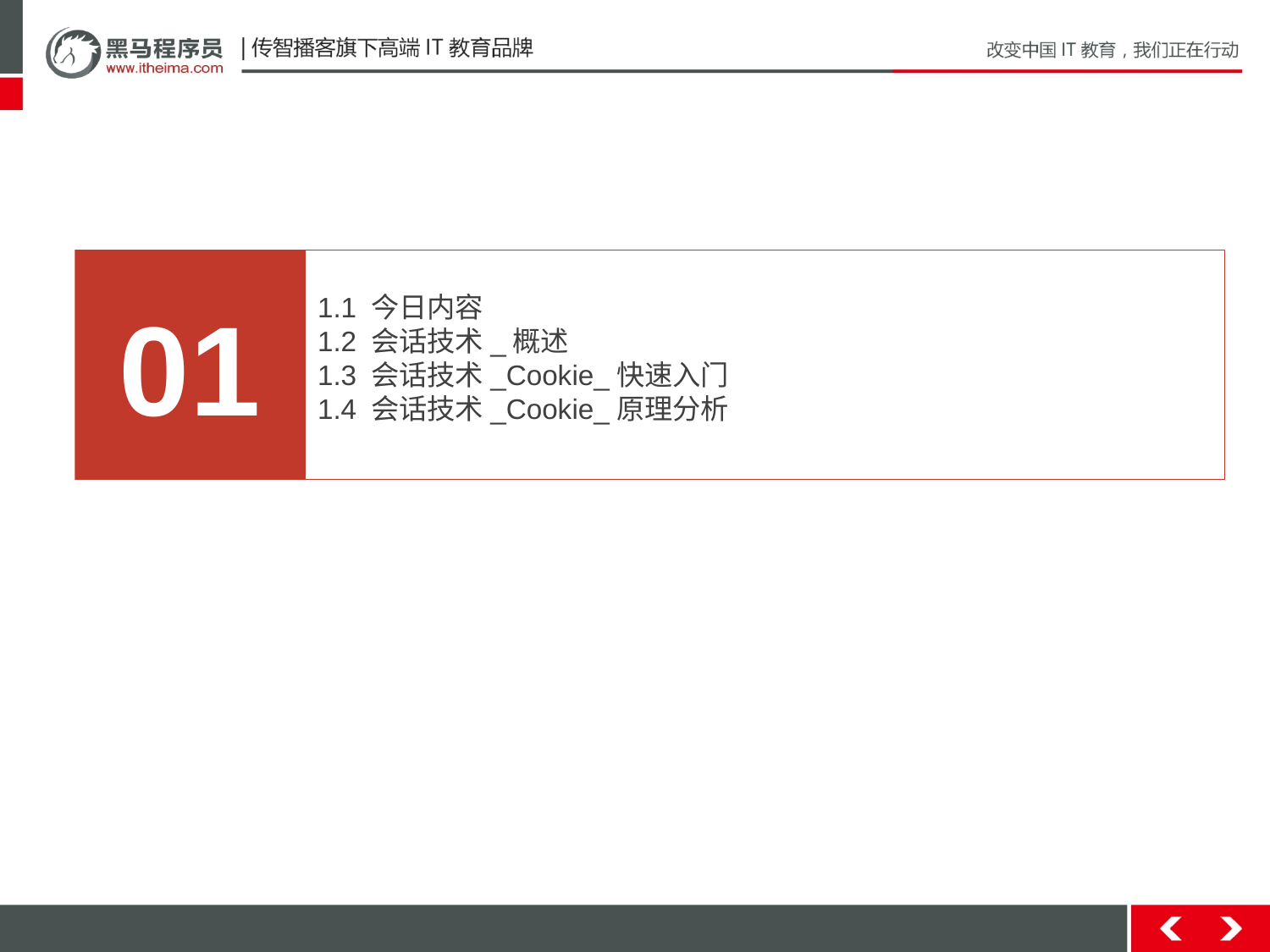

01

1.1 今日内容
1.2 会话技术_概述
1.3 会话技术_Cookie_快速入门
1.4 会话技术_Cookie_原理分析